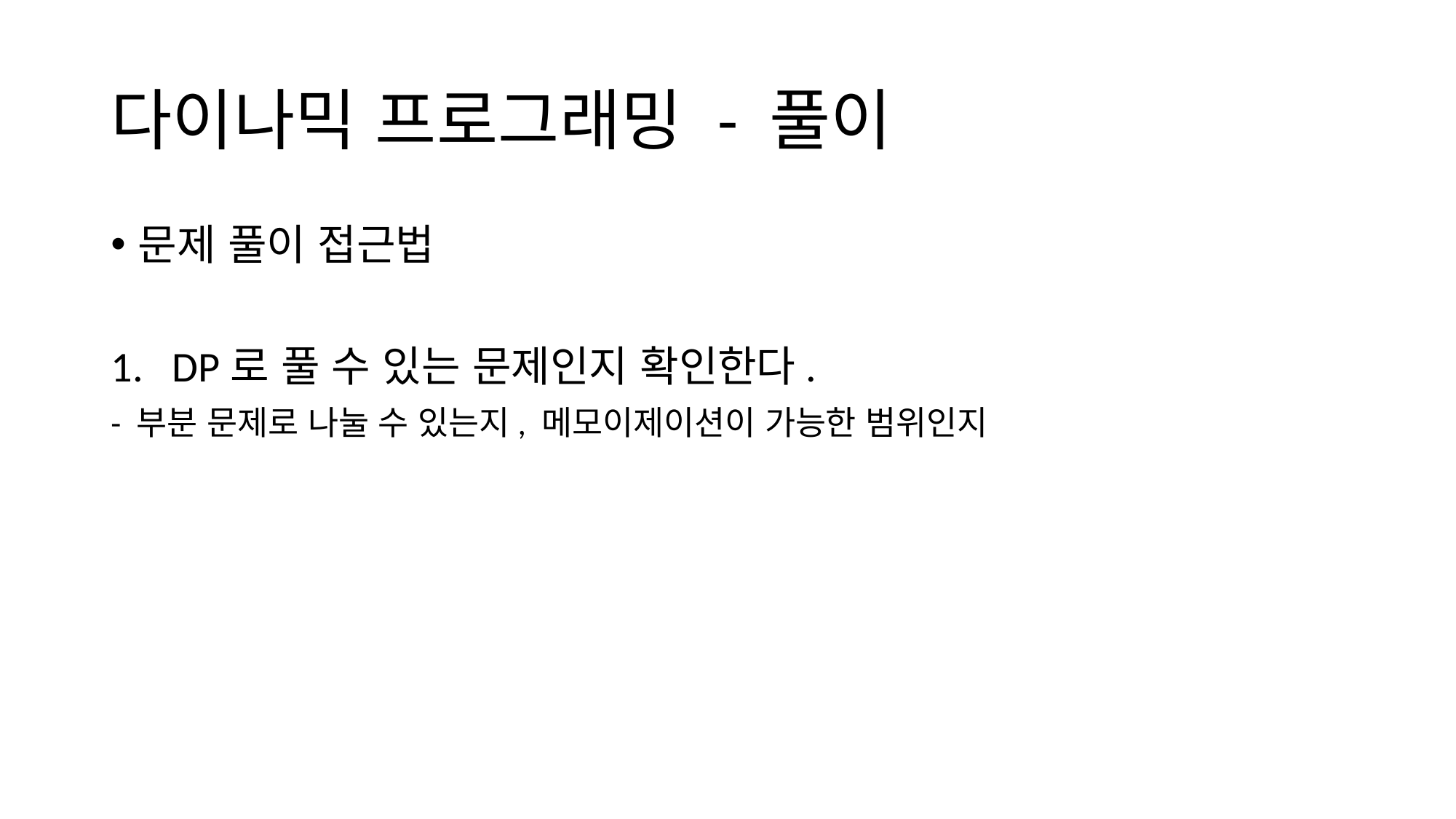

# 다이나믹 프로그래밍 - 풀이
문제 풀이 접근법

DP로 풀 수 있는 문제인지 확인한다.
- 부분 문제로 나눌 수 있는지, 메모이제이션이 가능한 범위인지